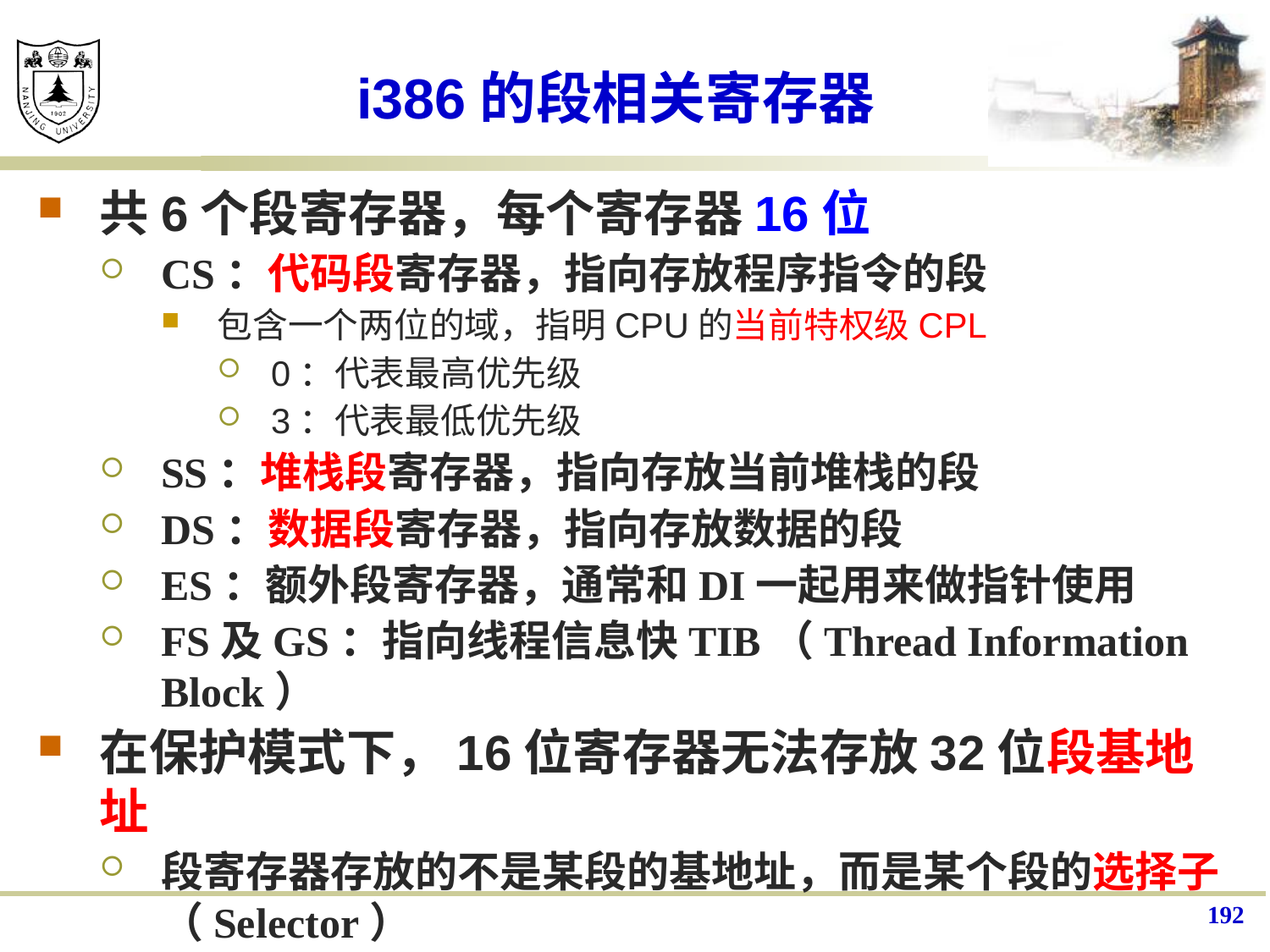

# i386的段相关寄存器
共6个段寄存器，每个寄存器16位
CS：代码段寄存器，指向存放程序指令的段
包含一个两位的域，指明CPU的当前特权级CPL
0：代表最高优先级
3：代表最低优先级
SS：堆栈段寄存器，指向存放当前堆栈的段
DS：数据段寄存器，指向存放数据的段
ES：额外段寄存器，通常和DI一起用来做指针使用
FS及GS：指向线程信息快TIB（Thread Information Block）
在保护模式下，16位寄存器无法存放32位段基地址
段寄存器存放的不是某段的基地址，而是某个段的选择子（Selector）
段基地址存放在段描述符表中
192